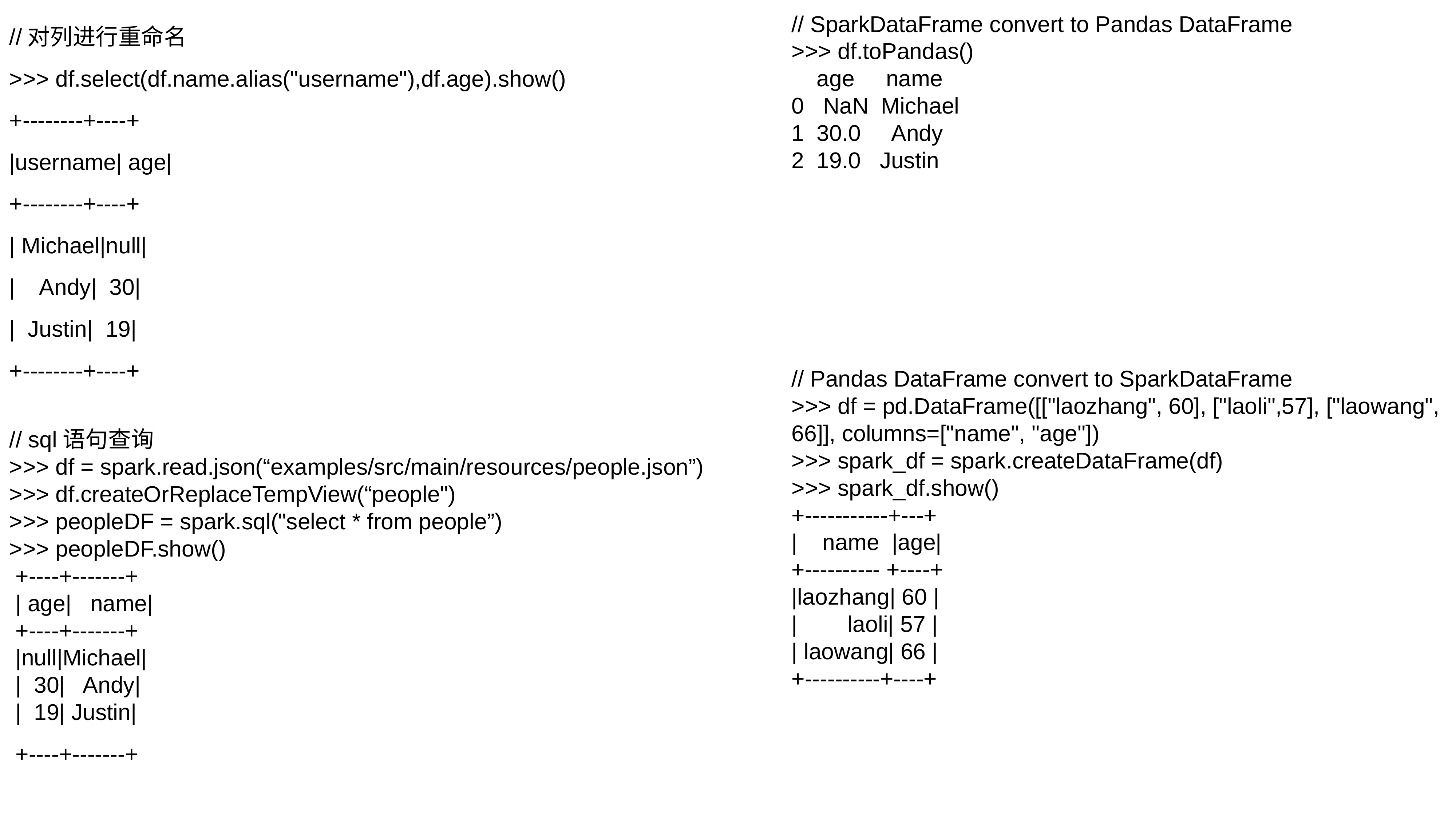

//对列进行重命名
>>> df.select(df.name.alias("username"),df.age).show()
+--------+----+
|username| age|
+--------+----+
| Michael|null|
|    Andy|  30|
|  Justin|  19|
+--------+----+

// sql语句查询
>>> df = spark.read.json(“examples/src/main/resources/people.json”)
>>> df.createOrReplaceTempView(“people")
>>> peopleDF = spark.sql("select * from people”)
>>> peopleDF.show()
 +----+-------+
 | age|   name|
 +----+-------+
 |null|Michael|
 |  30|   Andy|
 |  19| Justin|
 +----+-------+
// SparkDataFrame convert to Pandas DataFrame
>>> df.toPandas()
    age     name
0   NaN  Michael
1  30.0     Andy
2  19.0   Justin

// Pandas DataFrame convert to SparkDataFrame
>>> df = pd.DataFrame([["laozhang", 60], ["laoli",57], ["laowang", 66]], columns=["name", "age"])
>>> spark_df = spark.createDataFrame(df)
>>> spark_df.show()
+-----------+---+
|    name  |age|
+---------- +----+
|laozhang| 60 |
|        laoli| 57 |
| laowang| 66 |
+----------+----+